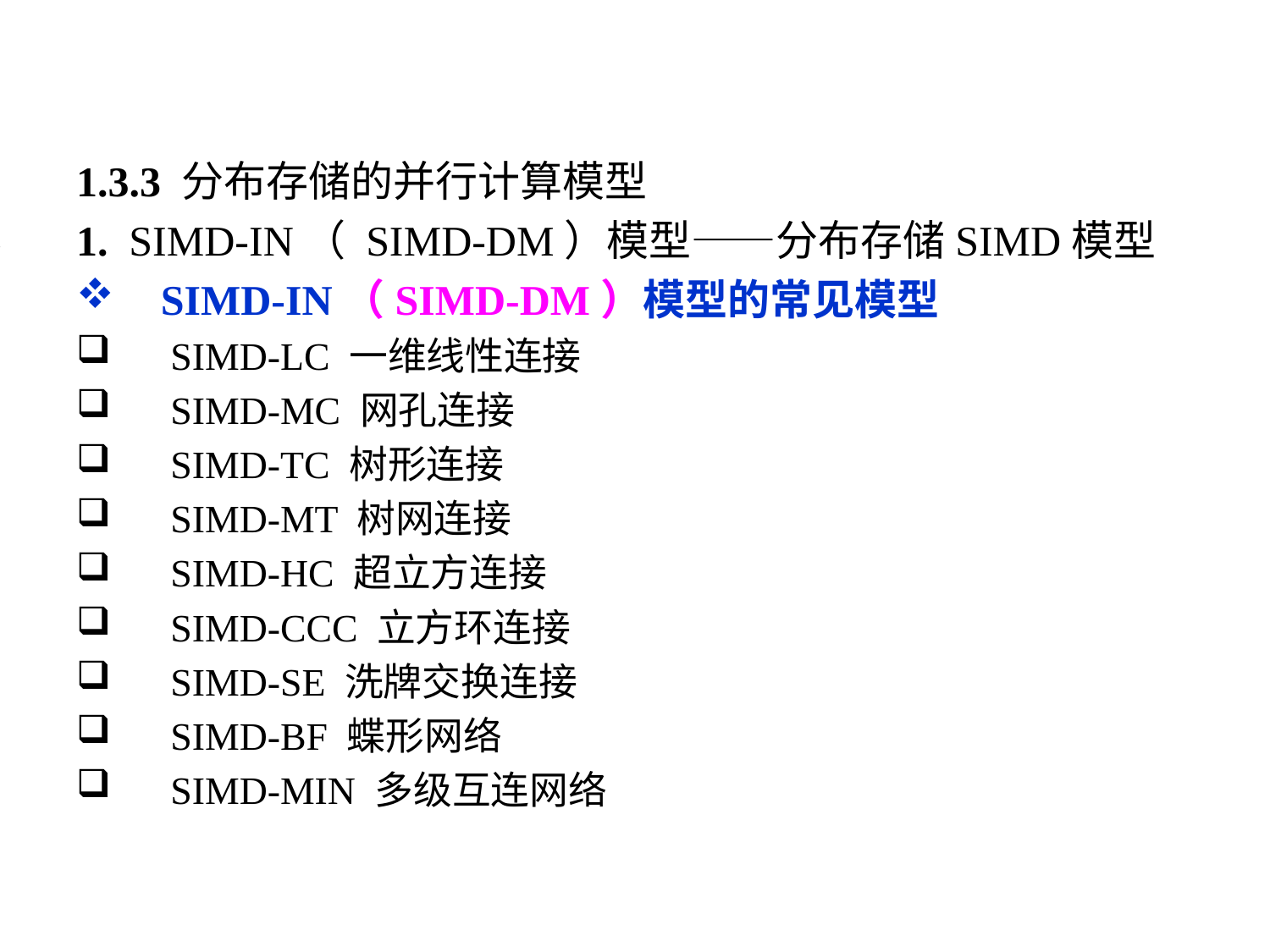

#
1.3.3 分布存储的并行计算模型
1.  SIMD-IN（ SIMD-DM）模型——分布存储SIMD模型
SIMD-IN（SIMD-DM）模型的常见模型
 SIMD-LC 一维线性连接
 SIMD-MC 网孔连接
 SIMD-TC 树形连接
 SIMD-MT 树网连接
 SIMD-HC 超立方连接
 SIMD-CCC 立方环连接
 SIMD-SE 洗牌交换连接
 SIMD-BF 蝶形网络
 SIMD-MIN 多级互连网络